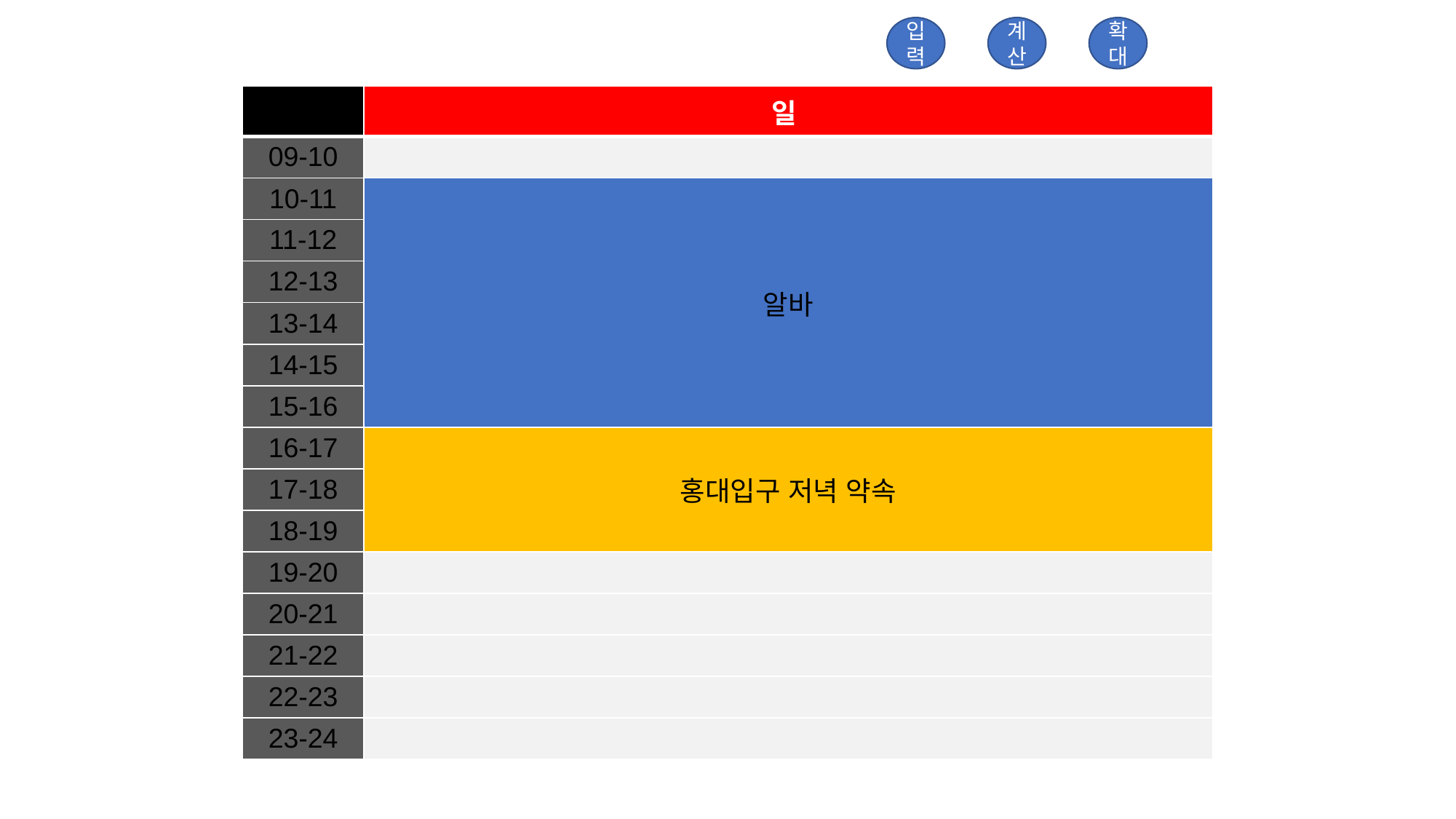

입력
확대
계산
|  | 일 |
| --- | --- |
| 09-10 |  |
| 10-11 | 알바 |
| 11-12 |  |
| 12-13 |  |
| 13-14 |  |
| 14-15 |  |
| 15-16 |  |
| 16-17 | 홍대입구 저녁 약속 |
| 17-18 |  |
| 18-19 |  |
| 19-20 |  |
| 20-21 |  |
| 21-22 |  |
| 22-23 |  |
| 23-24 |  |